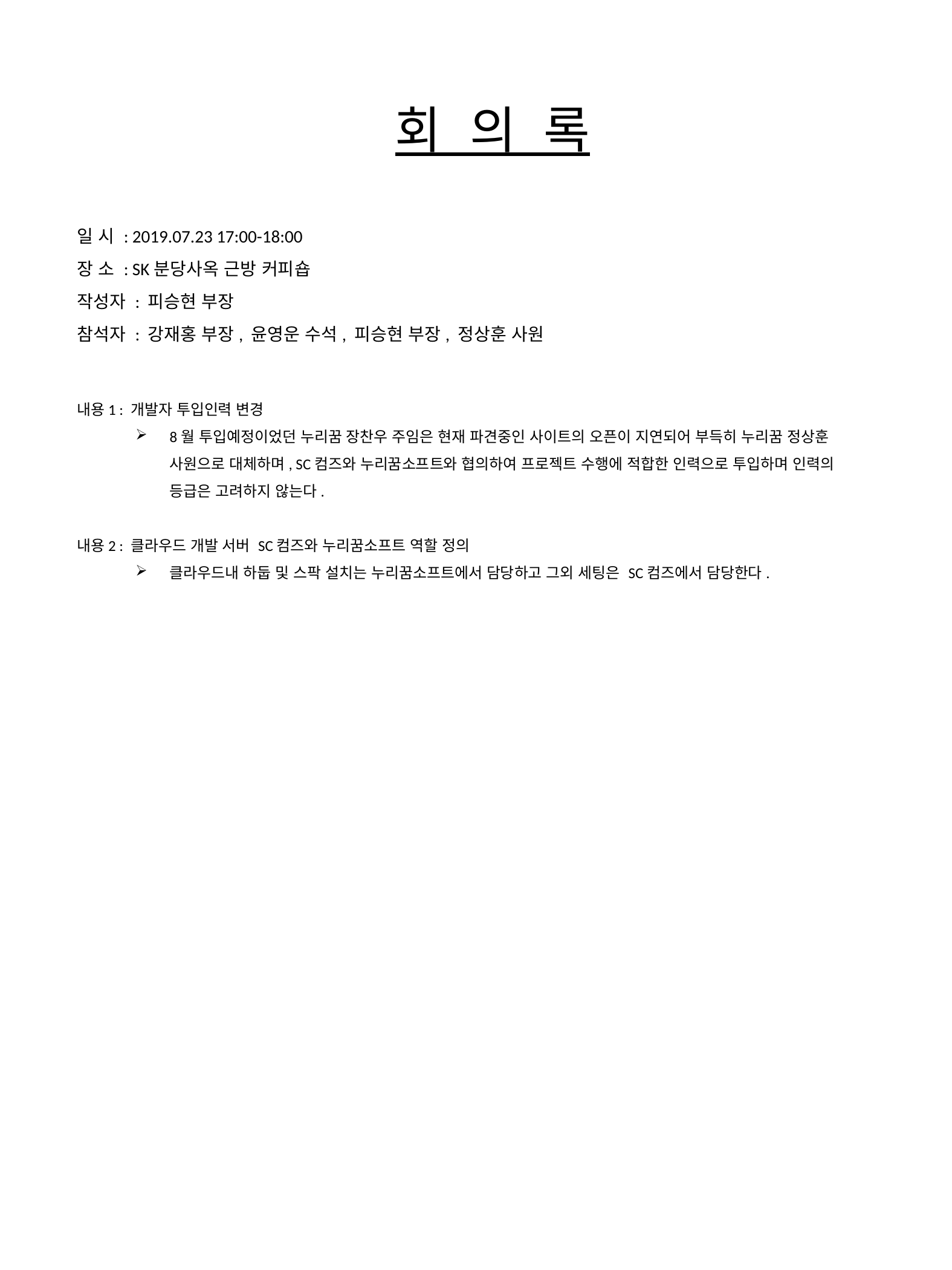

회  의  록
일 시 : 2019.07.23 17:00-18:00
장 소 : SK분당사옥 근방 커피숍
작성자 : 피승현 부장
참석자 : 강재홍 부장, 윤영운 수석, 피승현 부장, 정상훈 사원
내용1 : 개발자 투입인력 변경
8월 투입예정이었던 누리꿈 장찬우 주임은 현재 파견중인 사이트의 오픈이 지연되어 부득히 누리꿈 정상훈 사원으로 대체하며, SC컴즈와 누리꿈소프트와 협의하여 프로젝트 수행에 적합한 인력으로 투입하며 인력의 등급은 고려하지 않는다.

내용2 : 클라우드 개발 서버 SC컴즈와 누리꿈소프트 역할 정의
클라우드내 하둡 및 스팍 설치는 누리꿈소프트에서 담당하고 그외 세팅은 SC컴즈에서 담당한다.